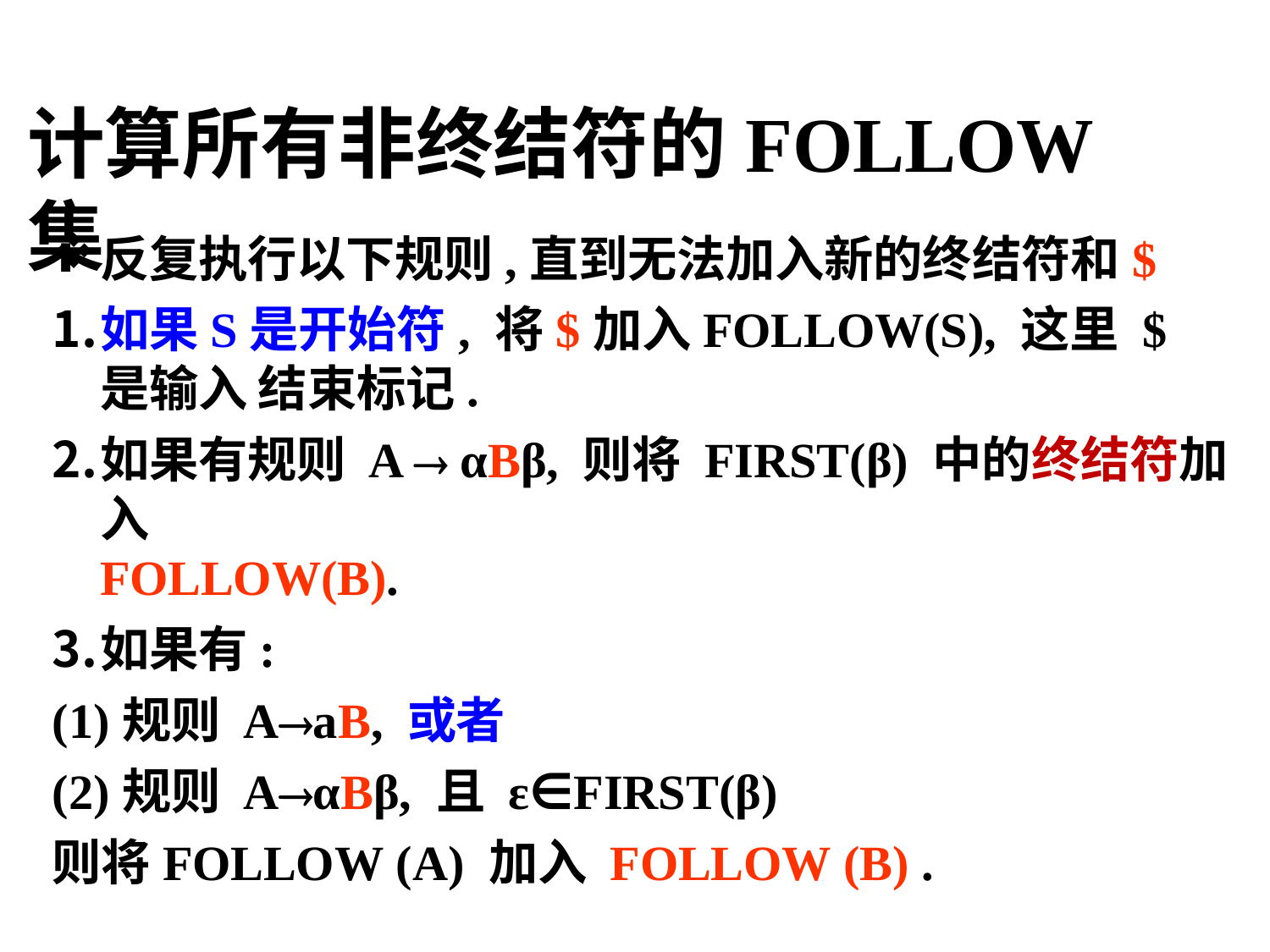

计算所有非终结符的FOLLOW集
反复执行以下规则,直到无法加入新的终结符和$
如果S是开始符, 将$加入FOLLOW(S), 这里 $ 是输入 结束标记.
如果有规则 A → αBβ, 则将 FIRST(β) 中的终结符加入
FOLLOW(B).
如果有:
(1)规则 A→aB, 或者
(2)规则 A→αBβ, 且 ε∈FIRST(β)
则将FOLLOW (A) 加入 FOLLOW (B) .
52